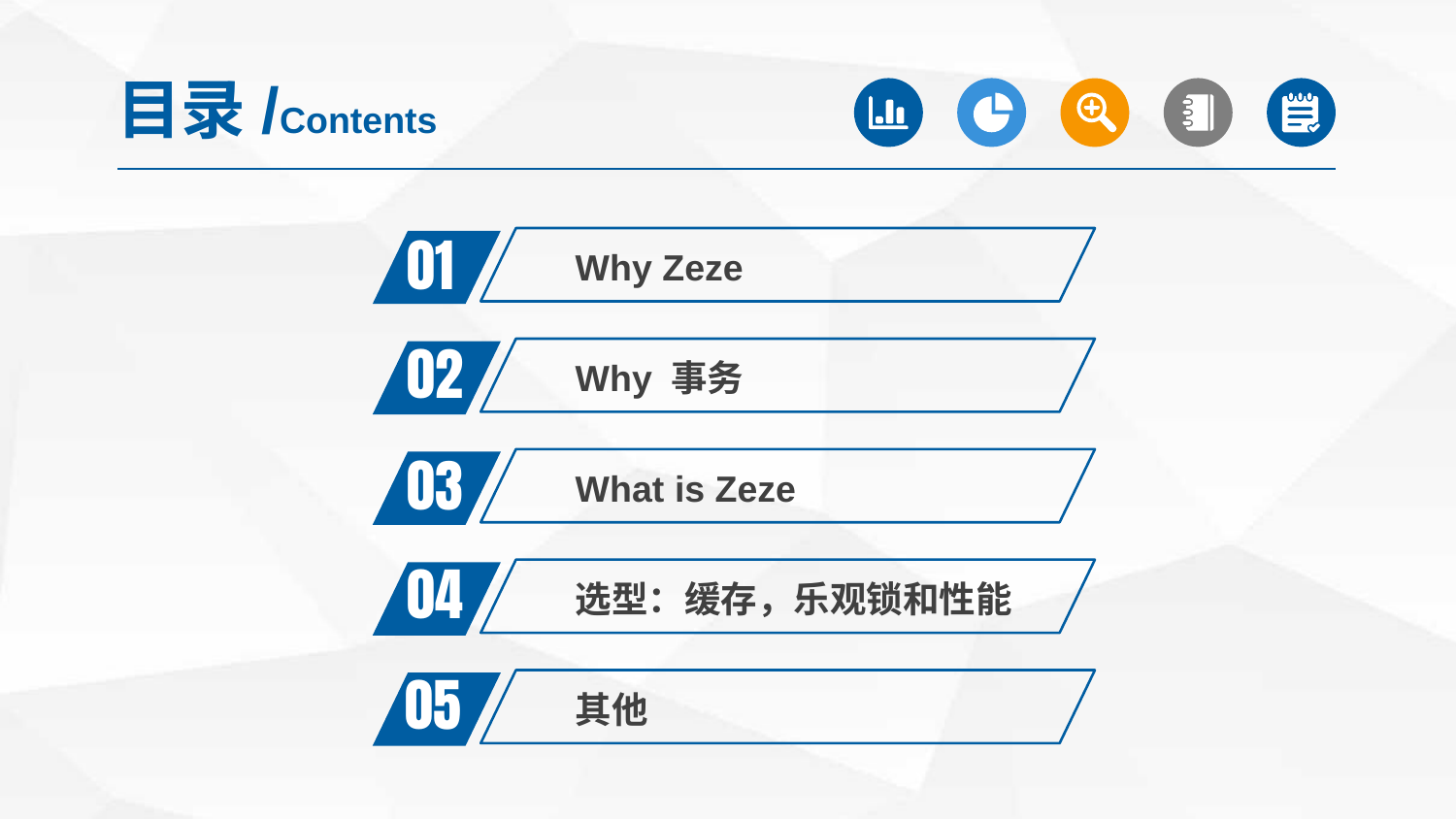

目录/Contents

01

Why Zeze
02

Why 事务
03

What is Zeze
04

选型：缓存，乐观锁和性能
05

其他